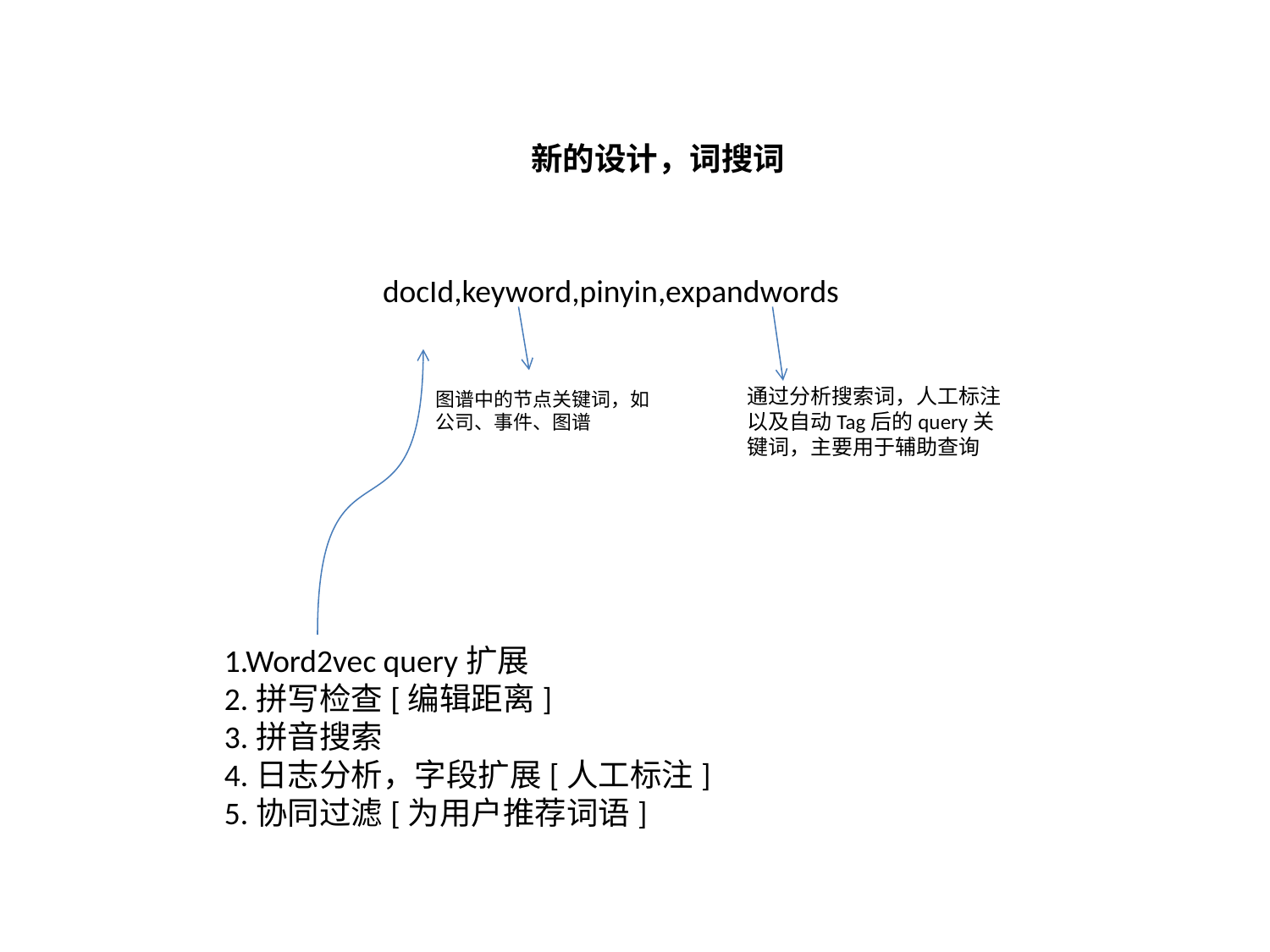

新的设计，词搜词
docId,keyword,pinyin,expandwords
通过分析搜索词，人工标注以及自动Tag后的query关键词，主要用于辅助查询
图谱中的节点关键词，如公司、事件、图谱
1.Word2vec query扩展
2.拼写检查[编辑距离]
3.拼音搜索
4.日志分析，字段扩展[人工标注]
5.协同过滤[为用户推荐词语]